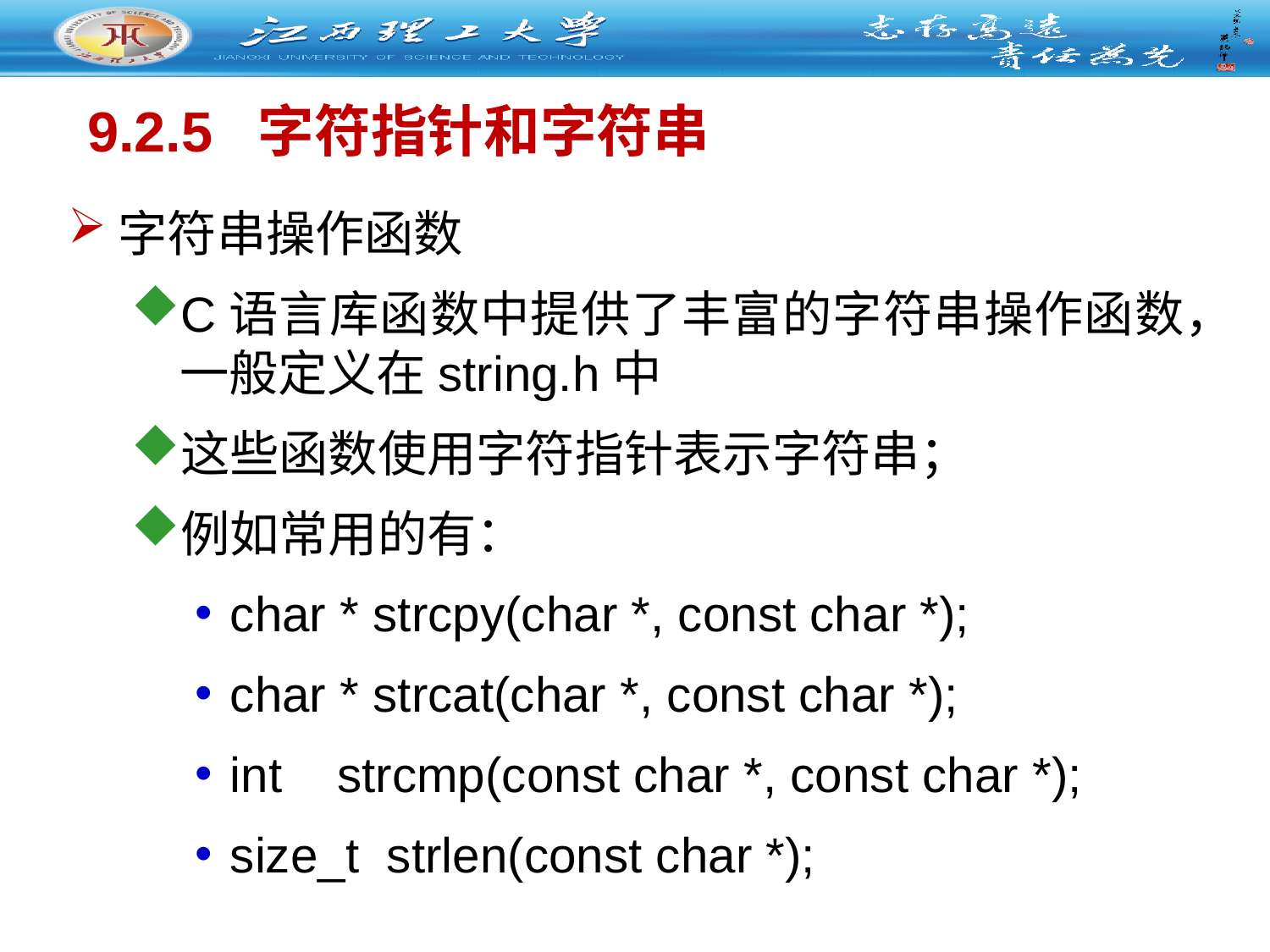

# 9.2.5  字符指针和字符串
字符串操作函数
C语言库函数中提供了丰富的字符串操作函数，一般定义在string.h中
这些函数使用字符指针表示字符串；
例如常用的有：
char * strcpy(char *, const char *);
char * strcat(char *, const char *);
int    strcmp(const char *, const char *);
size_t  strlen(const char *);